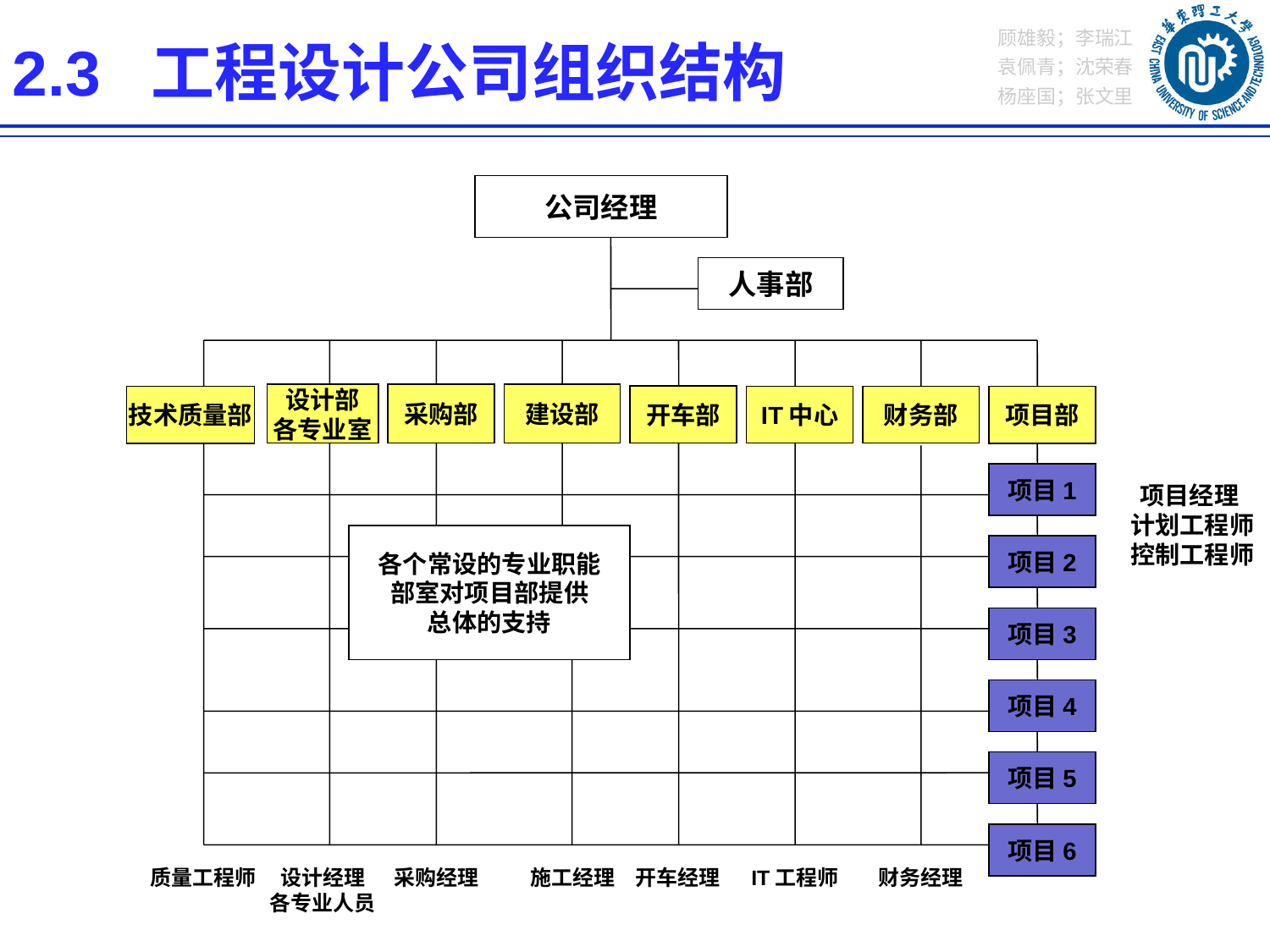

2.3  工程设计公司组织结构
公司经理

人事部

技术质量部

设计部
各专业室

采购部

建设部

开车部

IT中心

财务部

项目部

项目1
项目经理
计划工程师 控制工程师

各个常设的专业职能
部室对项目部提供
总体的支持
项目2

项目3

项目4

项目5

项目6

质量工程师
设计经理
各专业人员
采购经理
施工经理
开车经理
IT工程师
财务经理